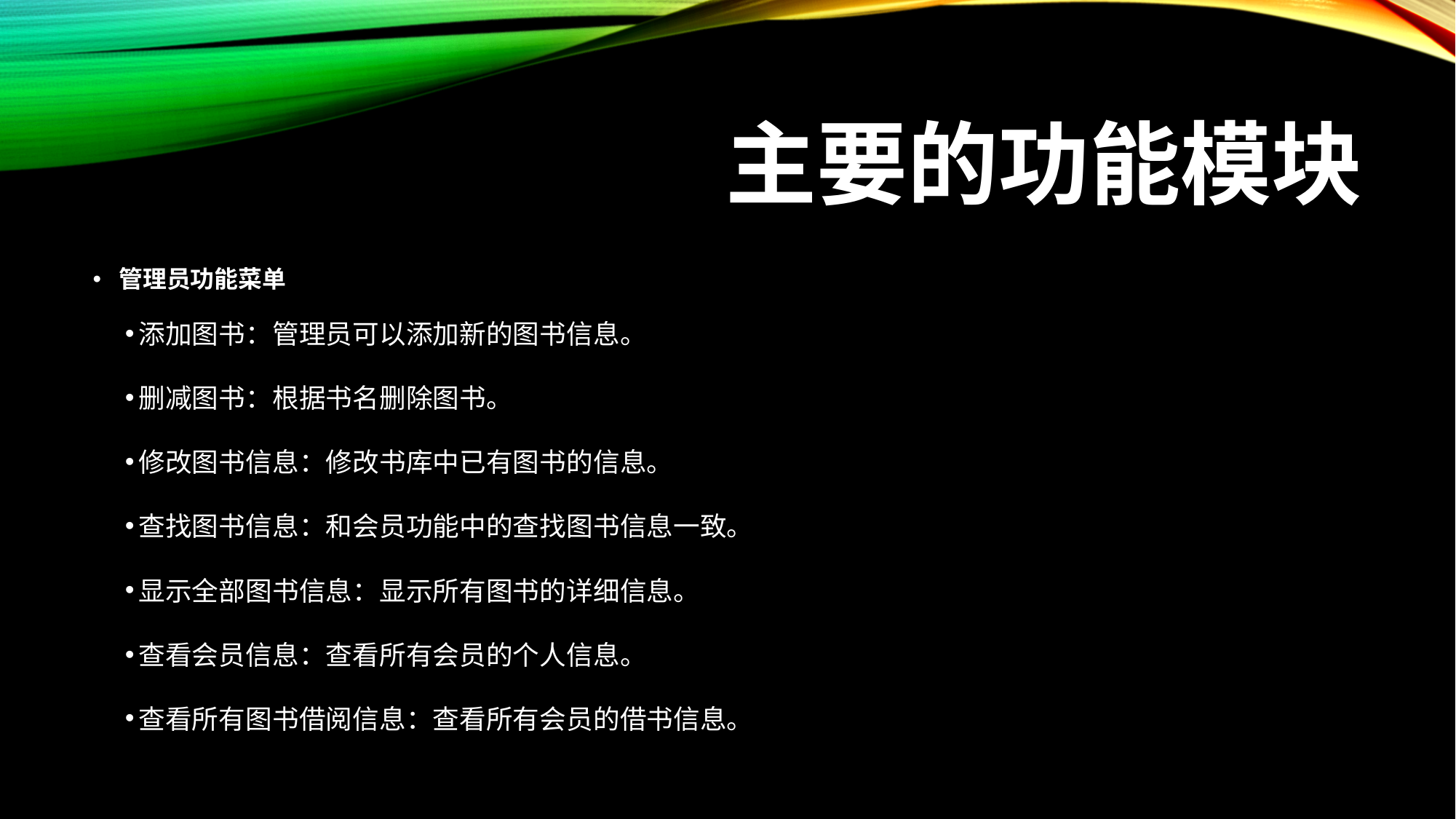

# 主要的功能模块
管理员功能菜单
添加图书：管理员可以添加新的图书信息。
删减图书：根据书名删除图书。
修改图书信息：修改书库中已有图书的信息。
查找图书信息：和会员功能中的查找图书信息一致。
显示全部图书信息：显示所有图书的详细信息。
查看会员信息：查看所有会员的个人信息。
查看所有图书借阅信息：查看所有会员的借书信息。